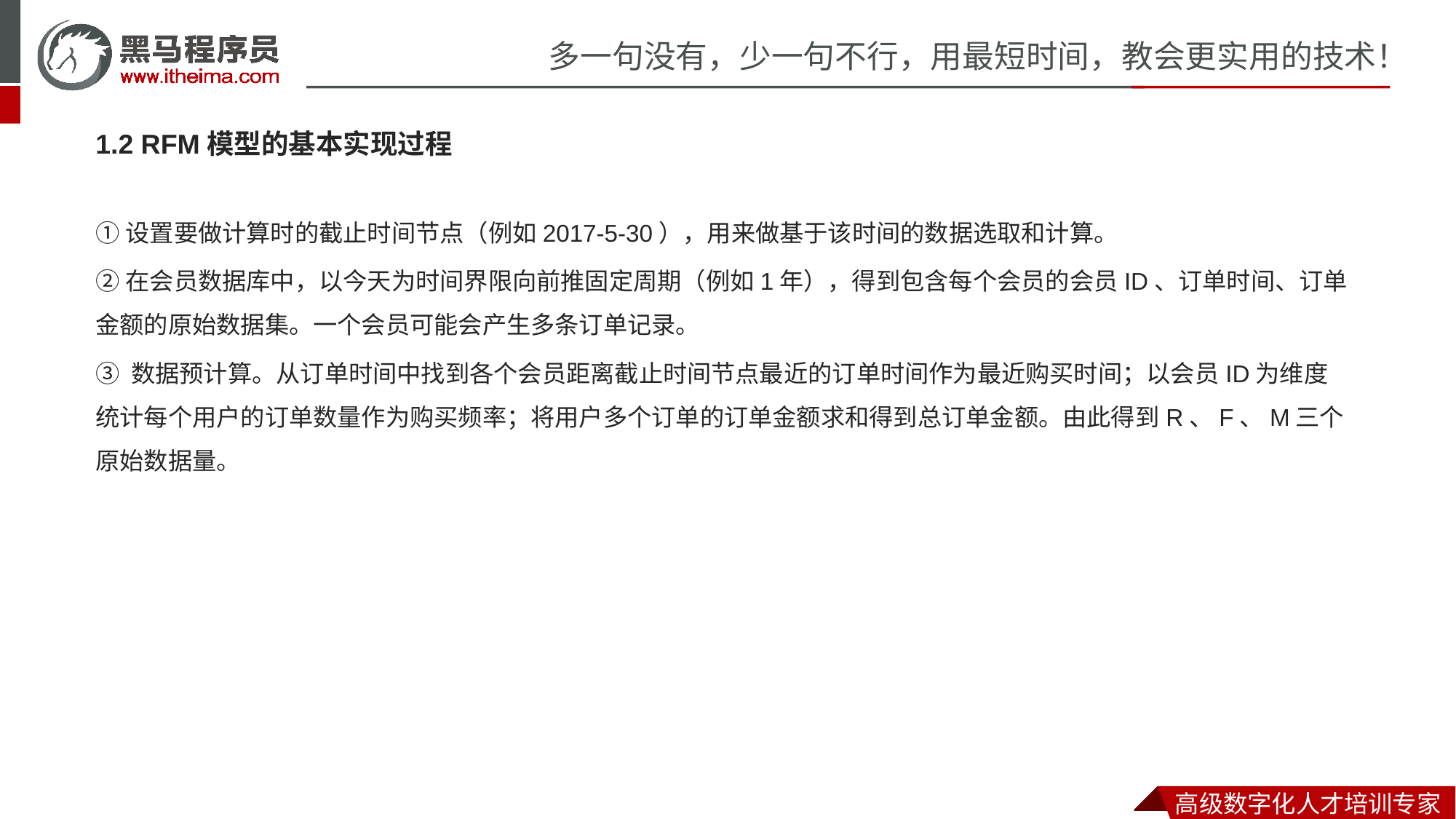

1.2 RFM模型的基本实现过程
①设置要做计算时的截止时间节点（例如2017-5-30），用来做基于该时间的数据选取和计算。
②在会员数据库中，以今天为时间界限向前推固定周期（例如1年），得到包含每个会员的会员ID、订单时间、订单金额的原始数据集。一个会员可能会产生多条订单记录。
③ 数据预计算。从订单时间中找到各个会员距离截止时间节点最近的订单时间作为最近购买时间；以会员ID为维度统计每个用户的订单数量作为购买频率；将用户多个订单的订单金额求和得到总订单金额。由此得到R、F、M三个原始数据量。